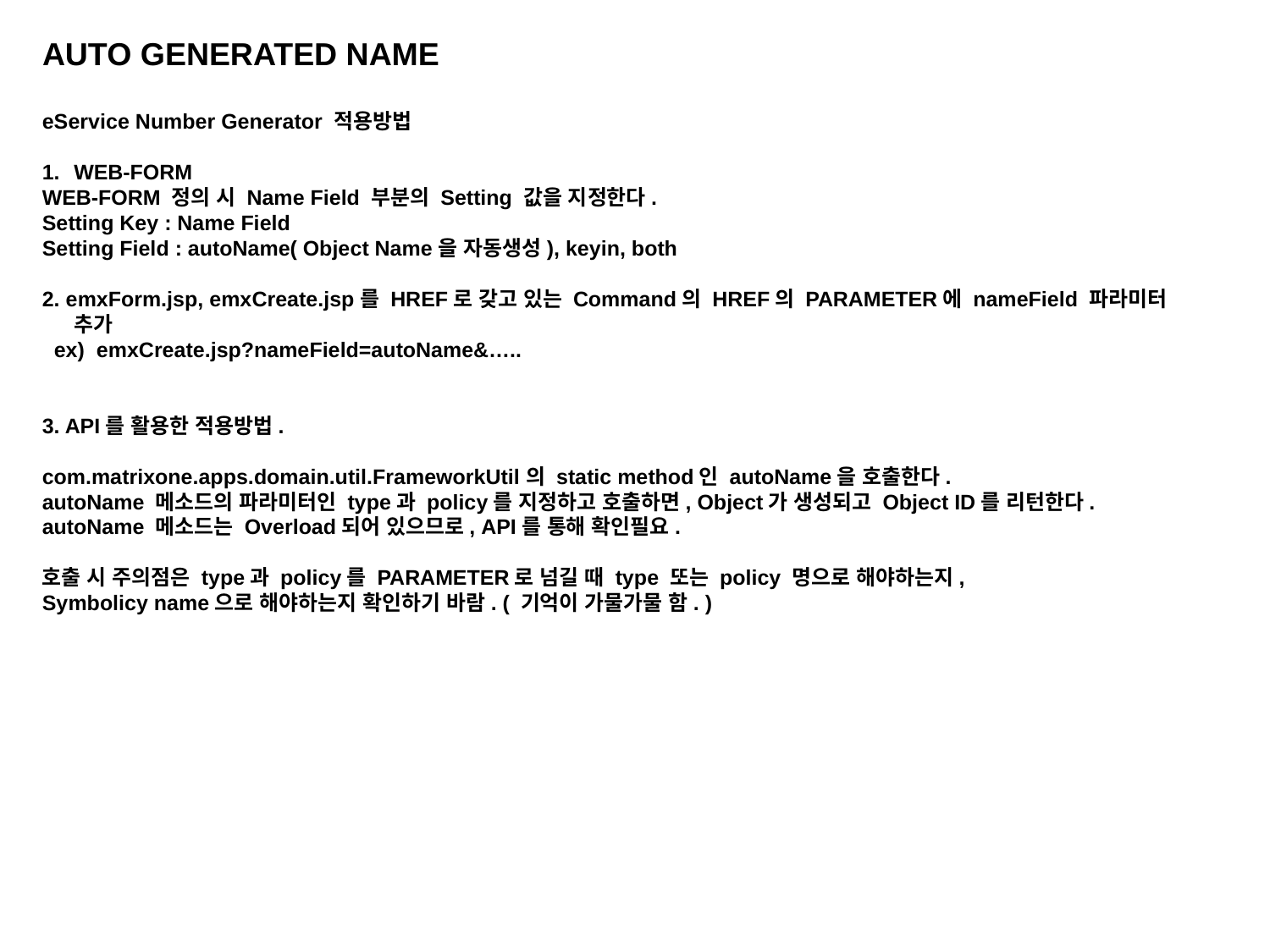

AUTO GENERATED NAME
eService Number Generator 적용방법

WEB-FORM
WEB-FORM 정의 시 Name Field 부분의 Setting 값을 지정한다.
Setting Key : Name Field
Setting Field : autoName( Object Name을 자동생성), keyin, both

2. emxForm.jsp, emxCreate.jsp를 HREF로 갖고 있는 Command의 HREF의 PARAMETER에 nameField 파라미터 추가
  ex)  emxCreate.jsp?nameField=autoName&…..

3. API를 활용한 적용방법.

com.matrixone.apps.domain.util.FrameworkUtil의 static method인 autoName을 호출한다.
autoName 메소드의 파라미터인 type과 policy를 지정하고 호출하면, Object가 생성되고 Object ID를 리턴한다.
autoName 메소드는 Overload되어 있으므로, API를 통해 확인필요.

호출 시 주의점은 type과 policy를 PARAMETER로 넘길 때 type 또는 policy 명으로 해야하는지,
Symbolicy name으로 해야하는지 확인하기 바람. ( 기억이 가물가물 함. )